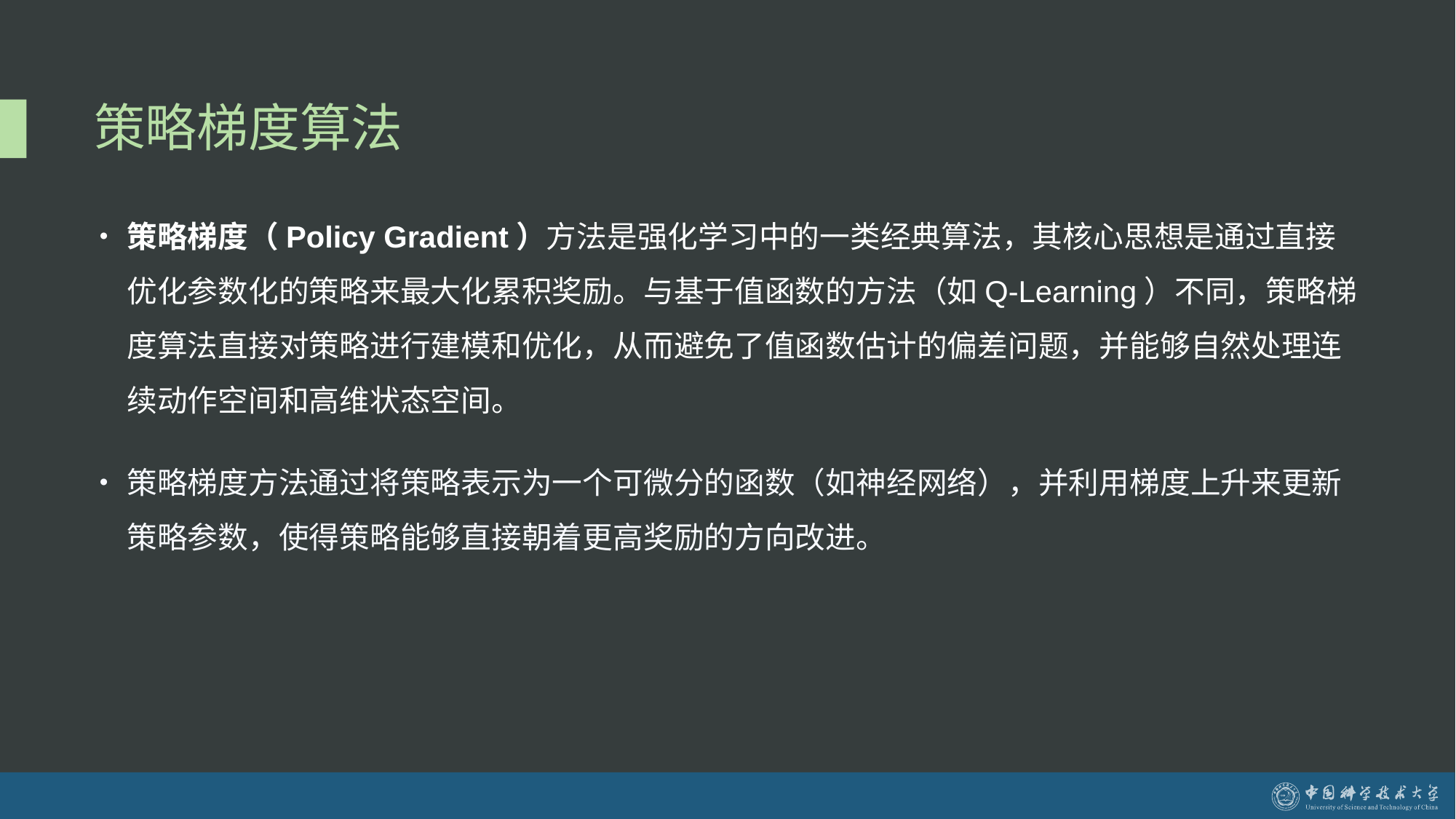

# 策略梯度算法
策略梯度（Policy Gradient）方法是强化学习中的一类经典算法，其核心思想是通过直接优化参数化的策略来最大化累积奖励。与基于值函数的方法（如Q-Learning）不同，策略梯度算法直接对策略进行建模和优化，从而避免了值函数估计的偏差问题，并能够自然处理连续动作空间和高维状态空间。
策略梯度方法通过将策略表示为一个可微分的函数（如神经网络），并利用梯度上升来更新策略参数，使得策略能够直接朝着更高奖励的方向改进。